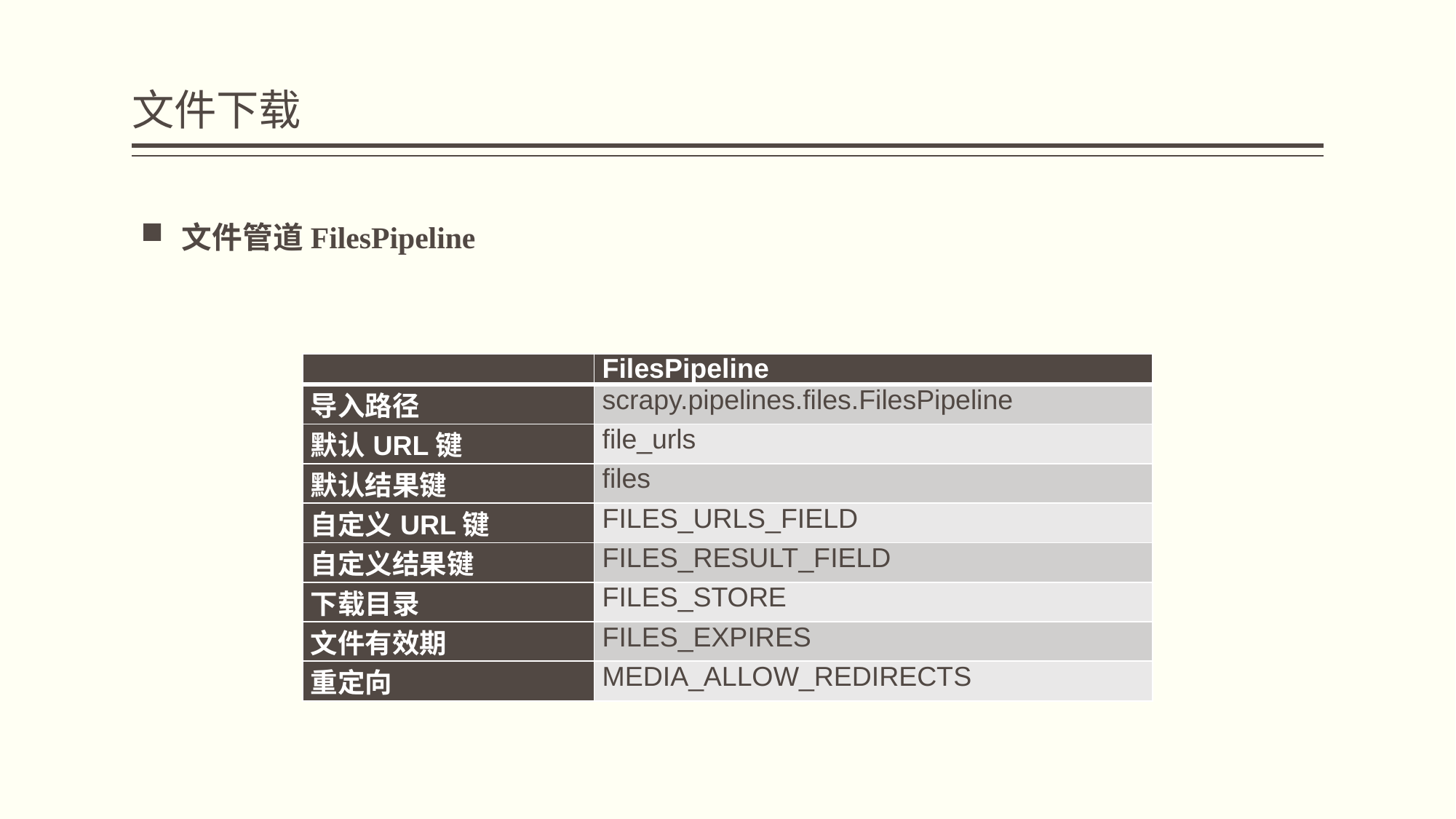

# 文件下载
文件管道FilesPipeline
|  | FilesPipeline |
| --- | --- |
| 导入路径 | scrapy.pipelines.files.FilesPipeline |
| 默认URL键 | file\_urls |
| 默认结果键 | files |
| 自定义URL键 | FILES\_URLS\_FIELD |
| 自定义结果键 | FILES\_RESULT\_FIELD |
| 下载目录 | FILES\_STORE |
| 文件有效期 | FILES\_EXPIRES |
| 重定向 | MEDIA\_ALLOW\_REDIRECTS |